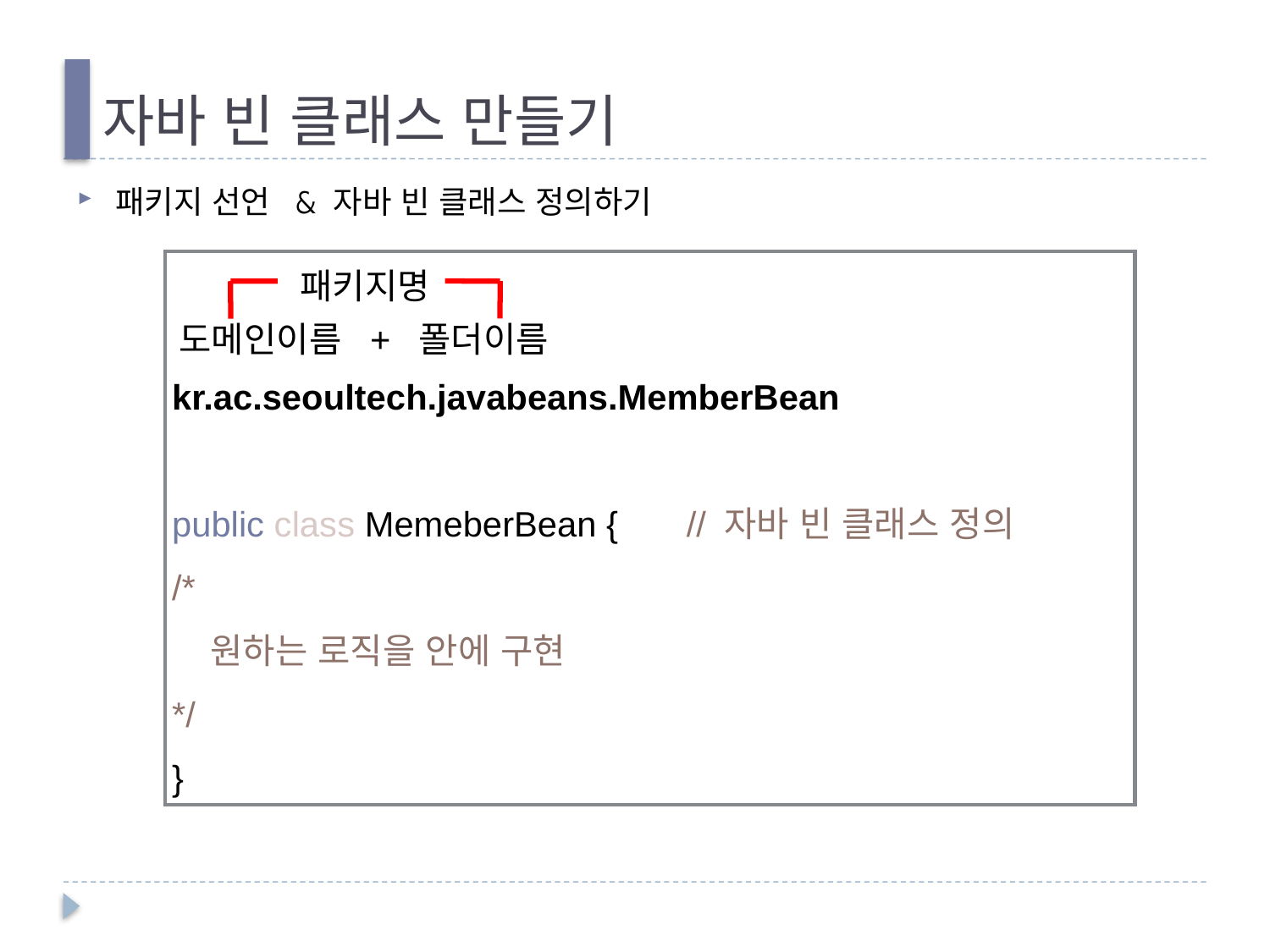

# 자바 빈 클래스 만들기
패키지 선언  & 자바 빈 클래스 정의하기

kr.ac.seoultech.javabeans.MemberBean

public class MemeberBean {       // 자바 빈 클래스 정의
/*
   원하는 로직을 안에 구현
*/
}
패키지명
 도메인이름  +  폴더이름